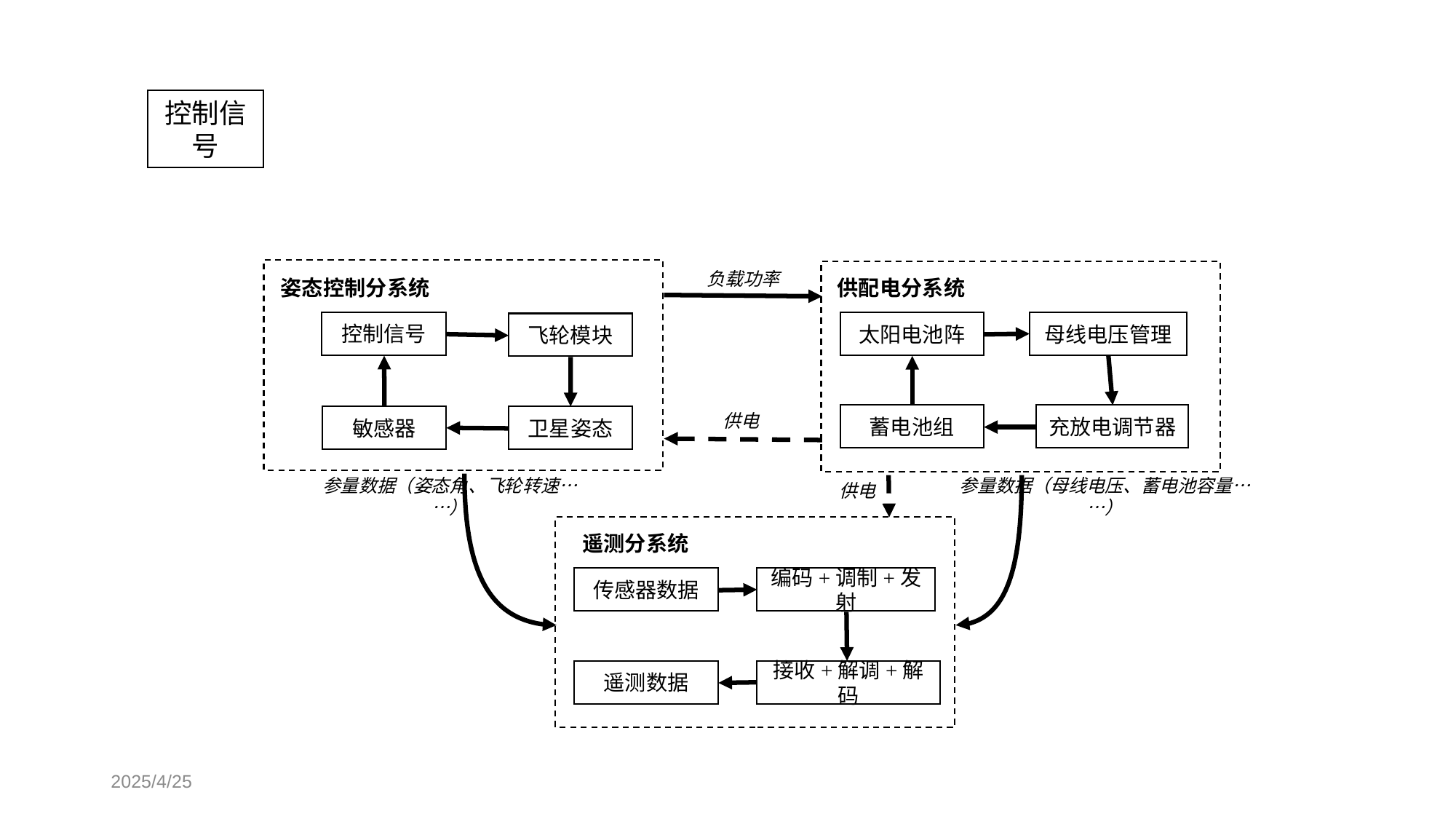

控制信号

姿态控制分系统

控制信号

飞轮模块

卫星姿态

敏感器

供配电分系统

太阳电池阵

母线电压管理

蓄电池组

充放电调节器

负载功率
供电
供电
参量数据（姿态角、飞轮转速……）
参量数据（母线电压、蓄电池容量……）

遥测分系统

传感器数据

编码+调制+发射

遥测数据

接收+解调+解码

2025/4/25